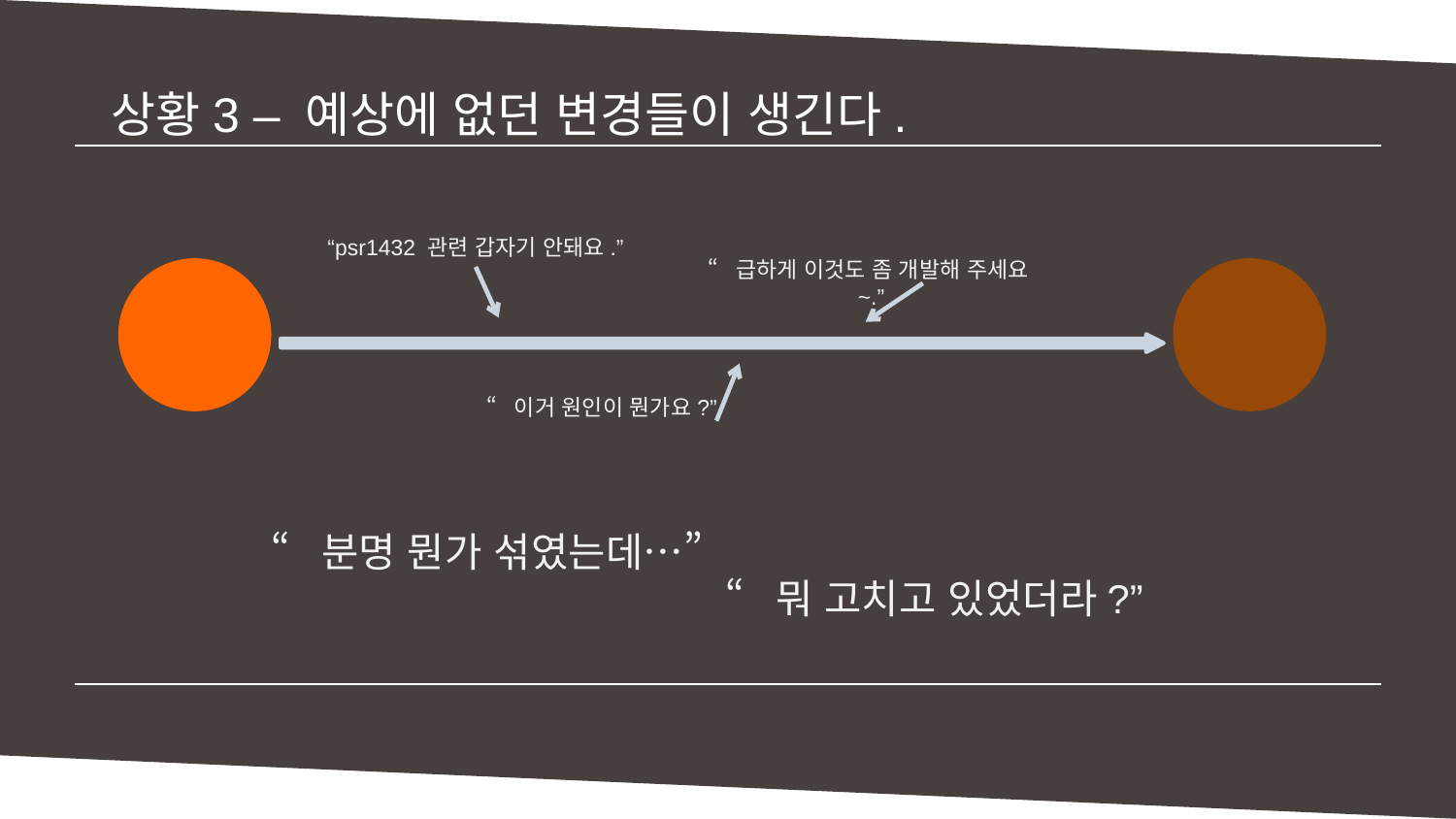

상황3 – 예상에 없던 변경들이 생긴다.
“psr1432 관련 갑자기 안돼요.”
“급하게 이것도 좀 개발해 주세요~.”

“이거 원인이 뭔가요?”
“분명 뭔가 섞였는데…”
“뭐 고치고 있었더라?”